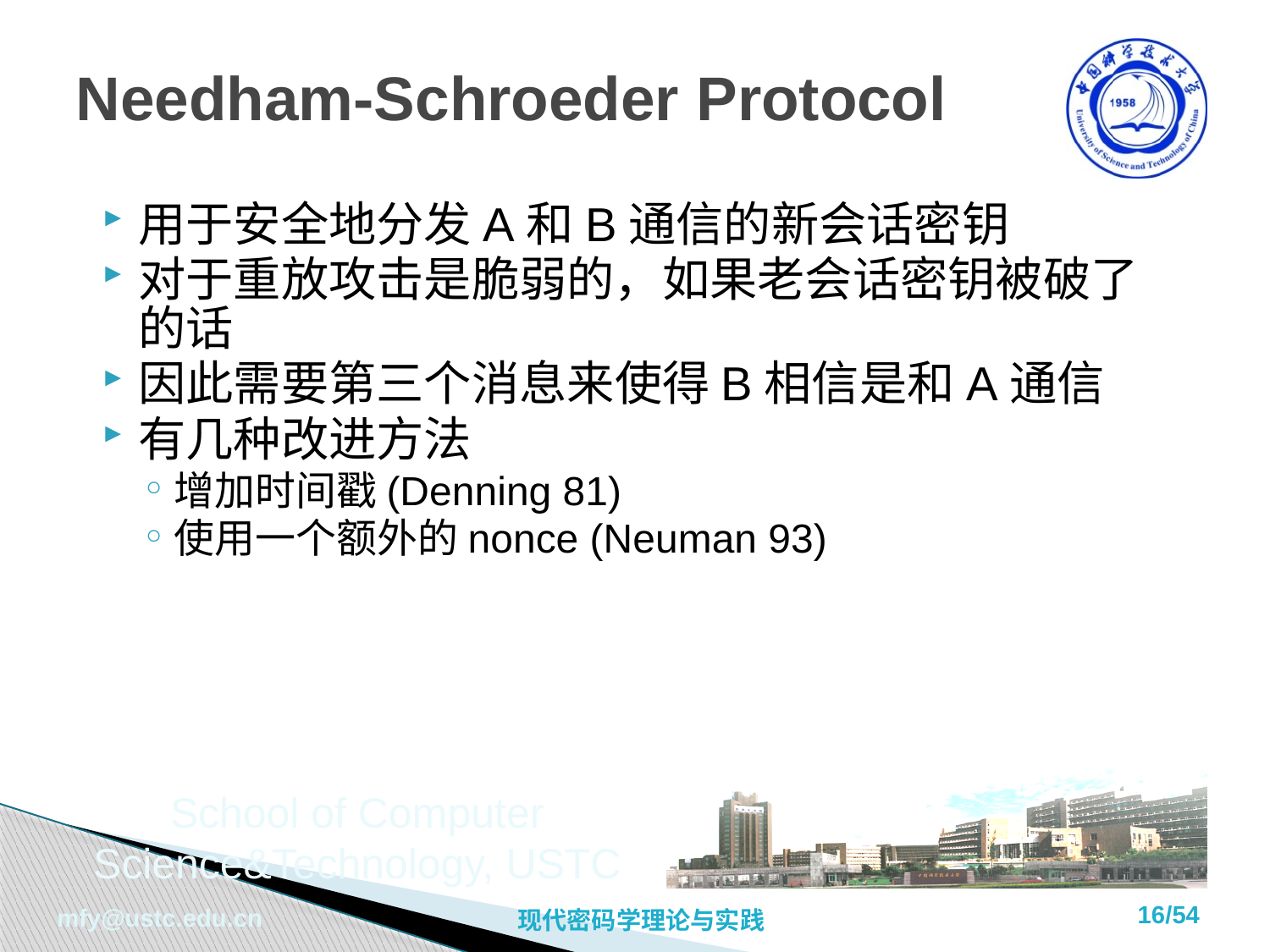

# Needham-Schroeder Protocol
用于安全地分发A和B通信的新会话密钥
对于重放攻击是脆弱的，如果老会话密钥被破了的话
因此需要第三个消息来使得B相信是和A通信
有几种改进方法
增加时间戳(Denning 81)
使用一个额外的nonce (Neuman 93)